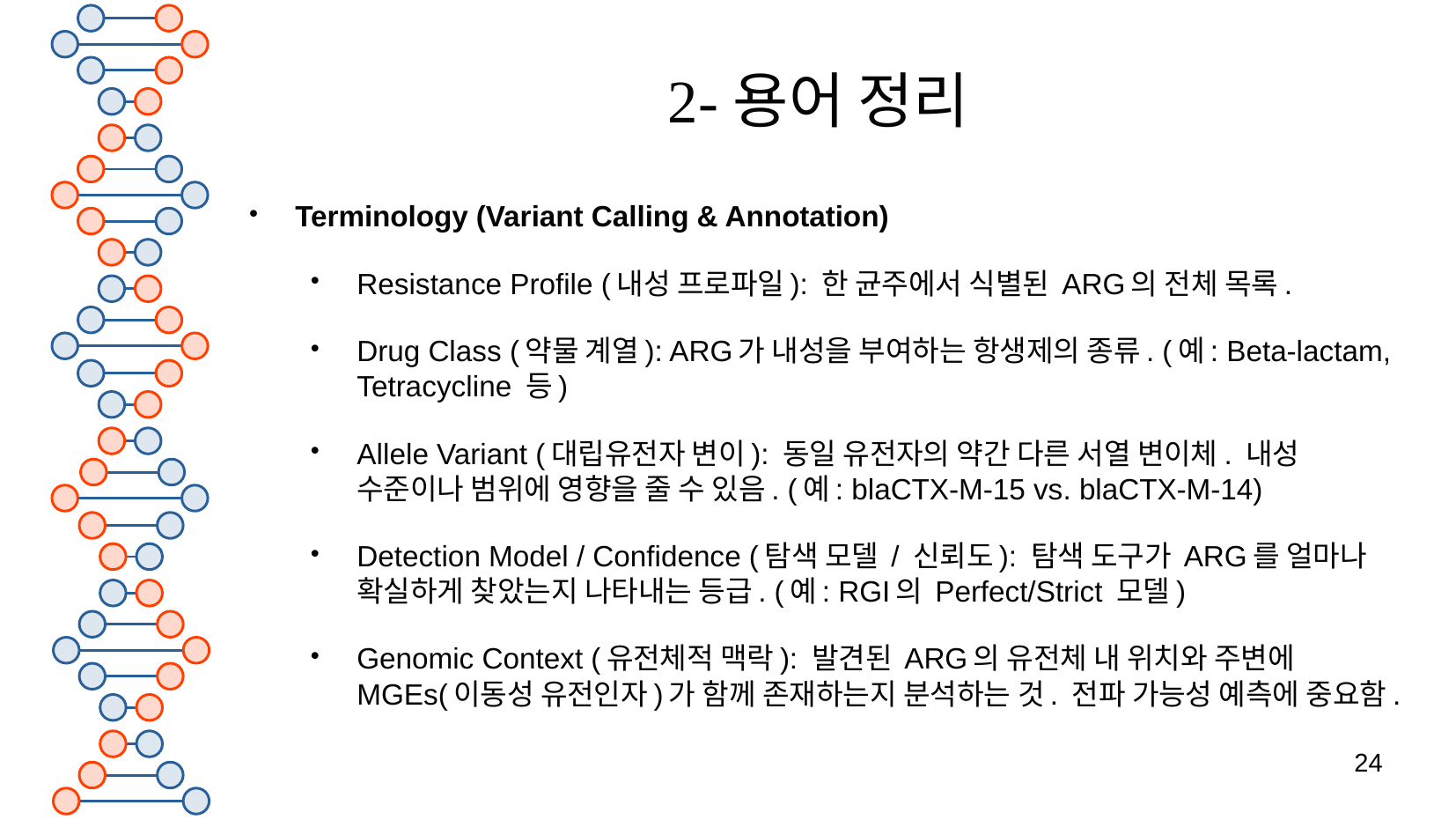

# 2-용어 정리
Terminology (Variant Calling & Annotation)
Resistance Profile (내성 프로파일): 한 균주에서 식별된 ARG의 전체 목록.
Drug Class (약물 계열): ARG가 내성을 부여하는 항생제의 종류. (예: Beta-lactam, Tetracycline 등)
Allele Variant (대립유전자 변이): 동일 유전자의 약간 다른 서열 변이체. 내성 수준이나 범위에 영향을 줄 수 있음. (예: blaCTX-M-15 vs. blaCTX-M-14)
Detection Model / Confidence (탐색 모델 / 신뢰도): 탐색 도구가 ARG를 얼마나 확실하게 찾았는지 나타내는 등급. (예: RGI의 Perfect/Strict 모델)
Genomic Context (유전체적 맥락): 발견된 ARG의 유전체 내 위치와 주변에 MGEs(이동성 유전인자)가 함께 존재하는지 분석하는 것. 전파 가능성 예측에 중요함.
24